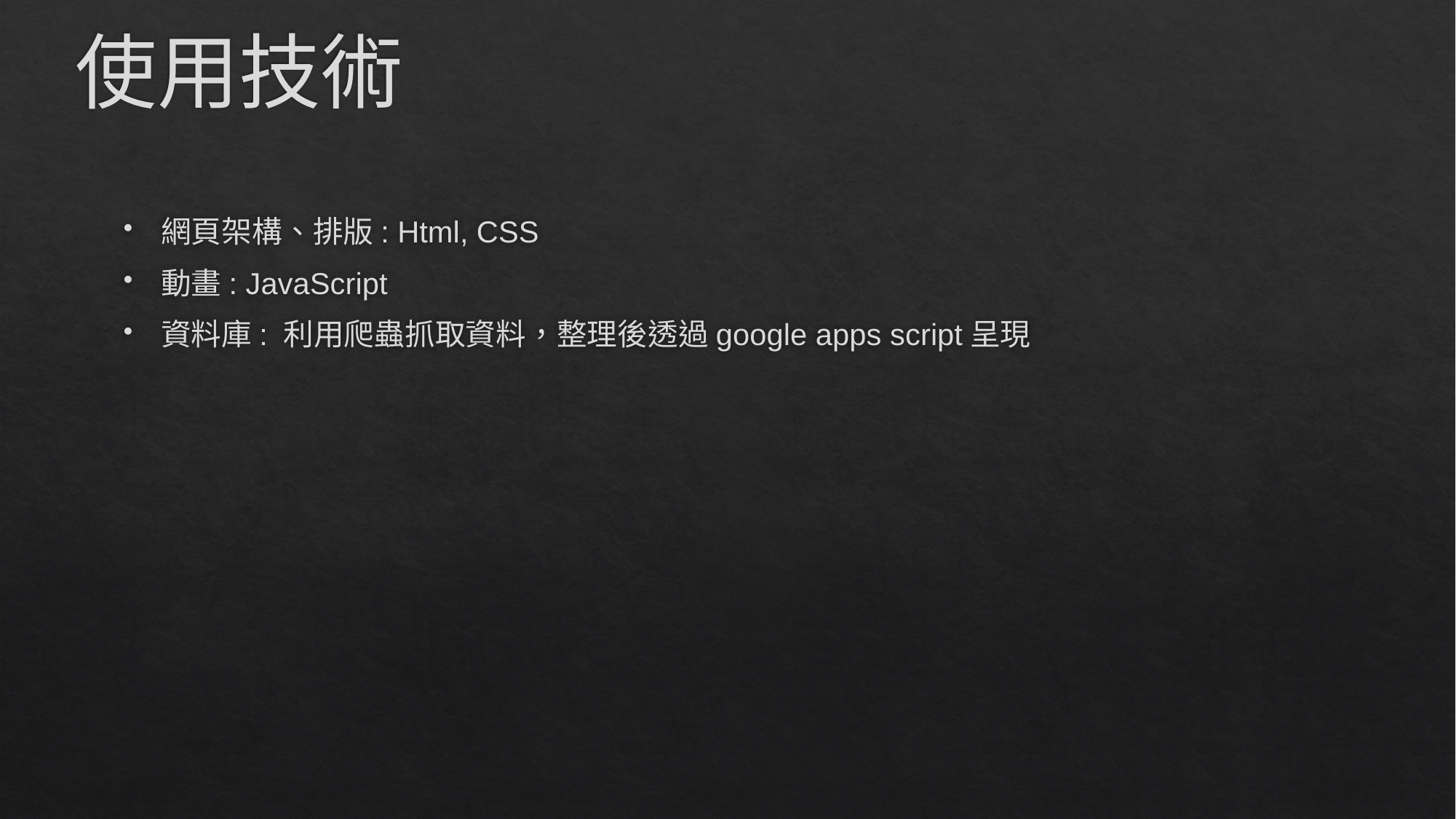

# 使用技術
網頁架構、排版: Html, CSS
動畫: JavaScript
資料庫: 利用爬蟲抓取資料，整理後透過google apps script呈現